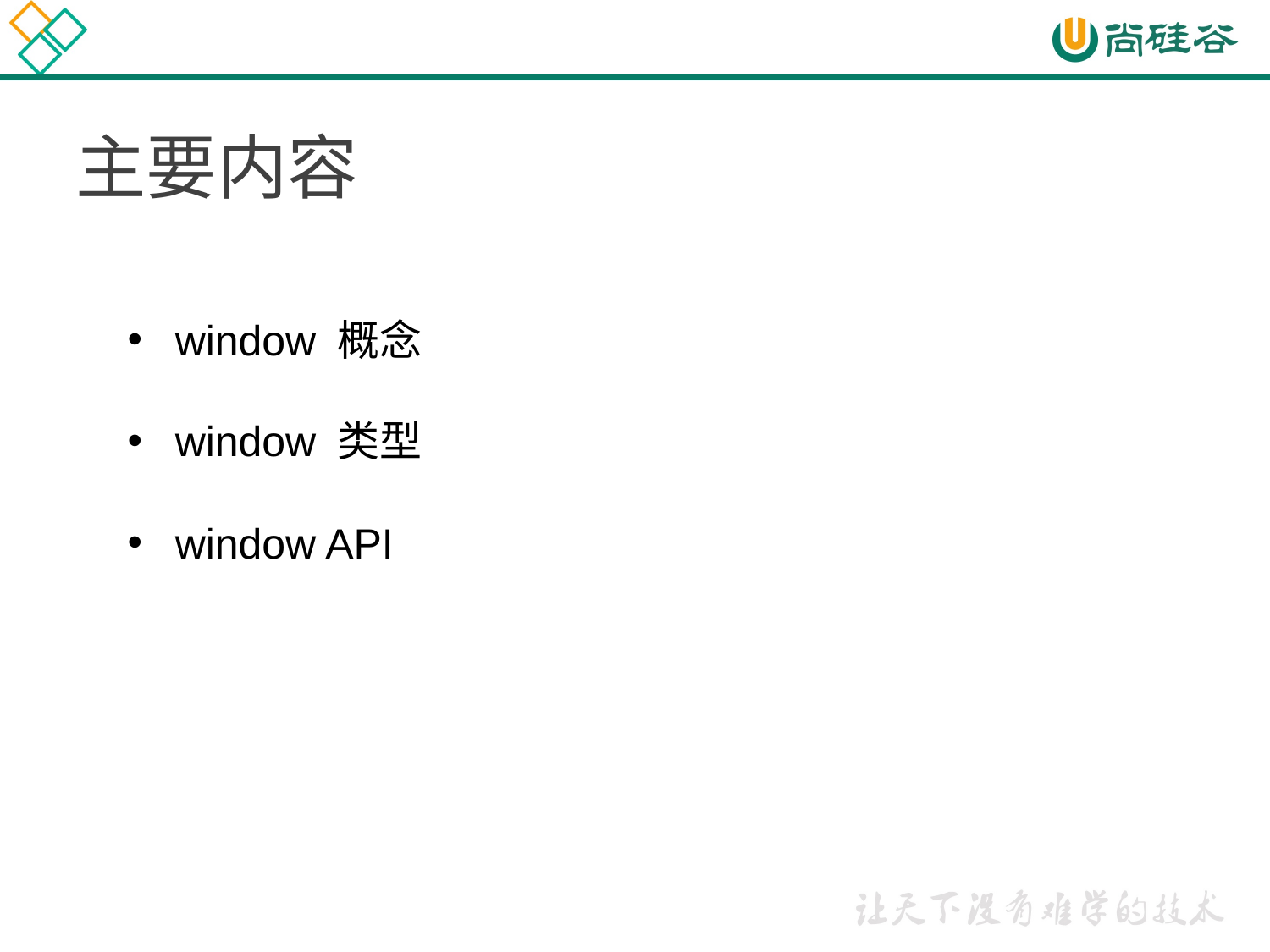

主要内容
window 概念
window 类型
window API